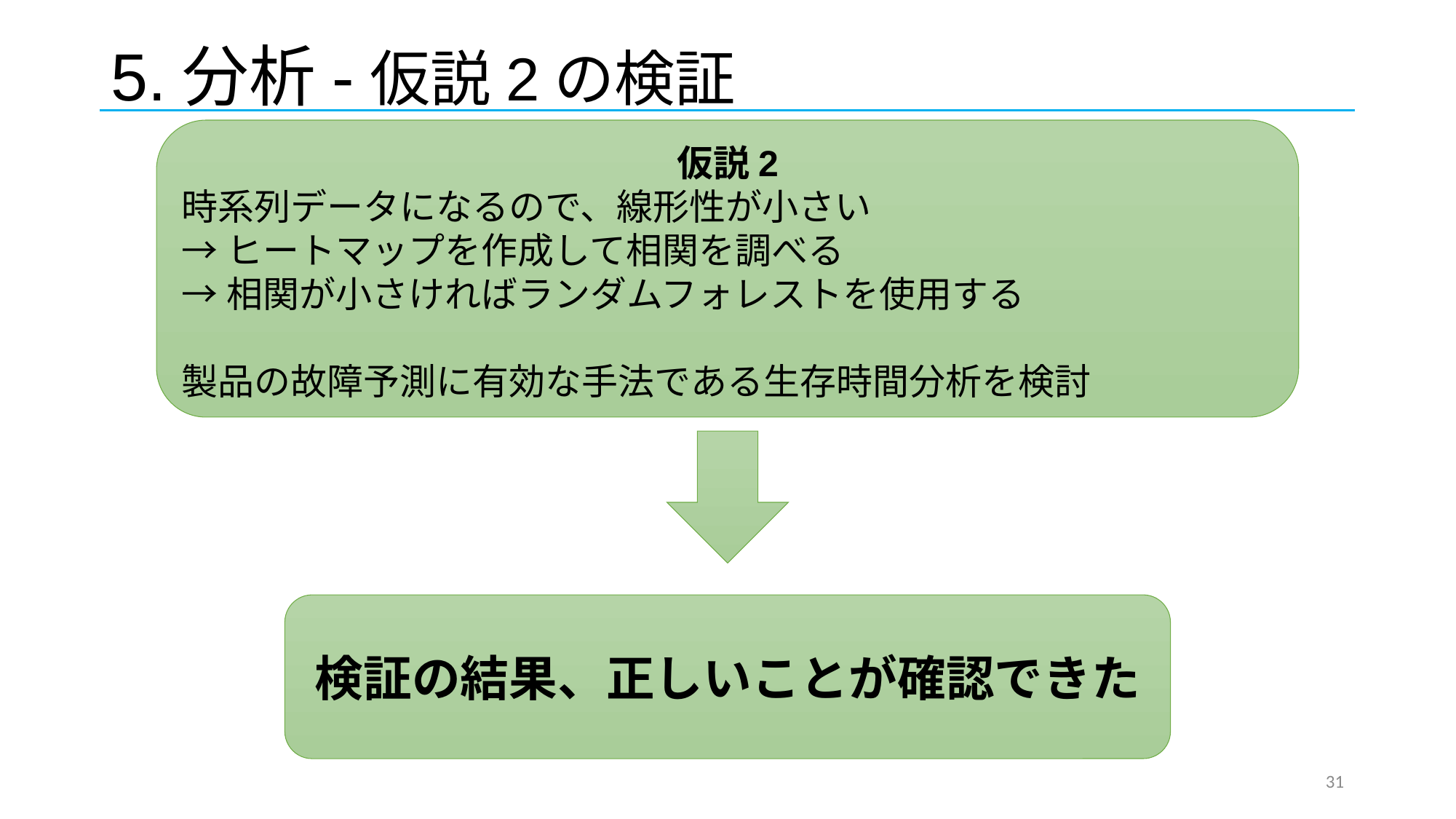

# 5.分析-仮説2の検証
仮説2
時系列データになるので、線形性が小さい
→ヒートマップを作成して相関を調べる
→相関が小さければランダムフォレストを使用する

製品の故障予測に有効な手法である生存時間分析を検討

検証の結果、正しいことが確認できた
31